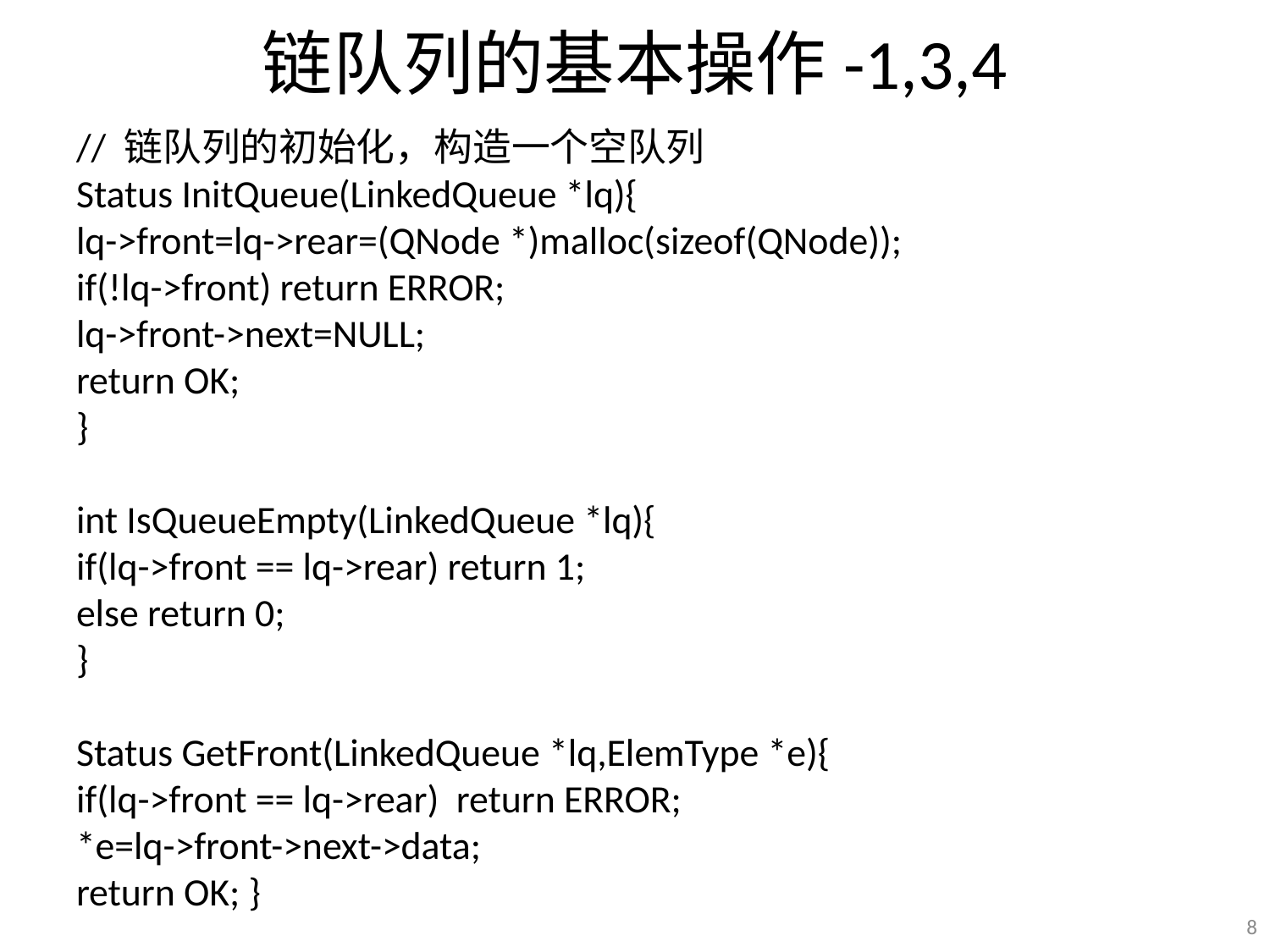

# 链队列的基本操作-1,3,4
// 链队列的初始化，构造一个空队列
Status InitQueue(LinkedQueue *lq){
lq->front=lq->rear=(QNode *)malloc(sizeof(QNode));
if(!lq->front) return ERROR;
lq->front->next=NULL;
return OK;
}

int IsQueueEmpty(LinkedQueue *lq){
if(lq->front == lq->rear) return 1;
else return 0;
}

Status GetFront(LinkedQueue *lq,ElemType *e){
if(lq->front == lq->rear)  return ERROR;
*e=lq->front->next->data;
return OK; }
8